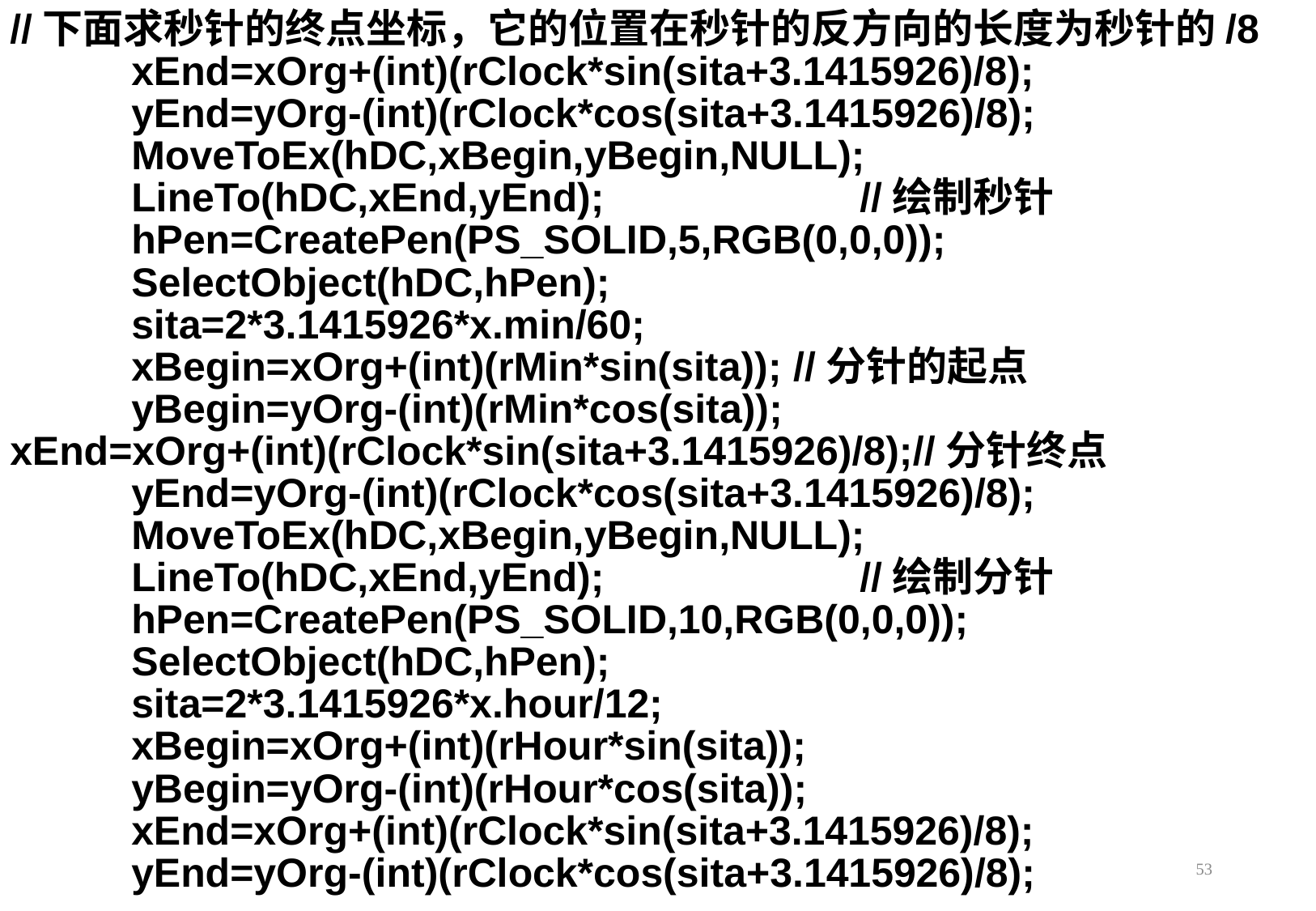

//下面求秒针的终点坐标，它的位置在秒针的反方向的长度为秒针的/8
	xEnd=xOrg+(int)(rClock*sin(sita+3.1415926)/8);
	yEnd=yOrg-(int)(rClock*cos(sita+3.1415926)/8);
	MoveToEx(hDC,xBegin,yBegin,NULL);
	LineTo(hDC,xEnd,yEnd);      		//绘制秒针
	hPen=CreatePen(PS_SOLID,5,RGB(0,0,0));
	SelectObject(hDC,hPen);
	sita=2*3.1415926*x.min/60;
	xBegin=xOrg+(int)(rMin*sin(sita)); //分针的起点
	yBegin=yOrg-(int)(rMin*cos(sita));  				xEnd=xOrg+(int)(rClock*sin(sita+3.1415926)/8);//分针终点
	yEnd=yOrg-(int)(rClock*cos(sita+3.1415926)/8);
	MoveToEx(hDC,xBegin,yBegin,NULL);
	LineTo(hDC,xEnd,yEnd);			//绘制分针
	hPen=CreatePen(PS_SOLID,10,RGB(0,0,0));
	SelectObject(hDC,hPen);
	sita=2*3.1415926*x.hour/12;
	xBegin=xOrg+(int)(rHour*sin(sita));
	yBegin=yOrg-(int)(rHour*cos(sita));
	xEnd=xOrg+(int)(rClock*sin(sita+3.1415926)/8);
	yEnd=yOrg-(int)(rClock*cos(sita+3.1415926)/8);
53